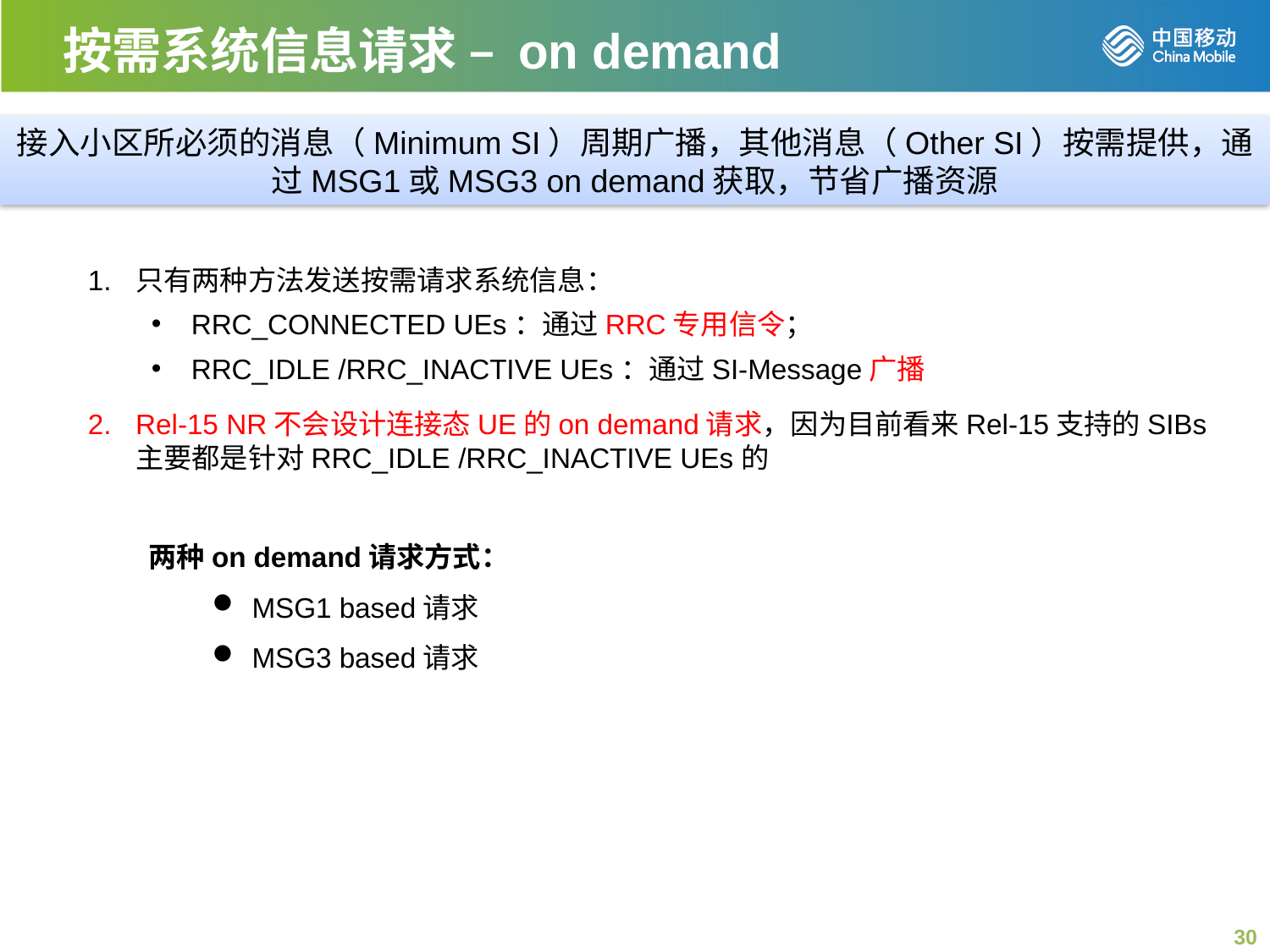

按需系统信息请求 – on demand
接入小区所必须的消息（Minimum SI）周期广播，其他消息（Other SI）按需提供，通过MSG1或MSG3 on demand获取，节省广播资源
只有两种方法发送按需请求系统信息：
RRC_CONNECTED UEs：通过RRC专用信令；
RRC_IDLE /RRC_INACTIVE UEs：通过SI-Message广播
Rel-15 NR不会设计连接态UE的on demand请求，因为目前看来Rel-15支持的SIBs主要都是针对RRC_IDLE /RRC_INACTIVE UEs的
两种on demand请求方式：
MSG1 based请求
MSG3 based请求